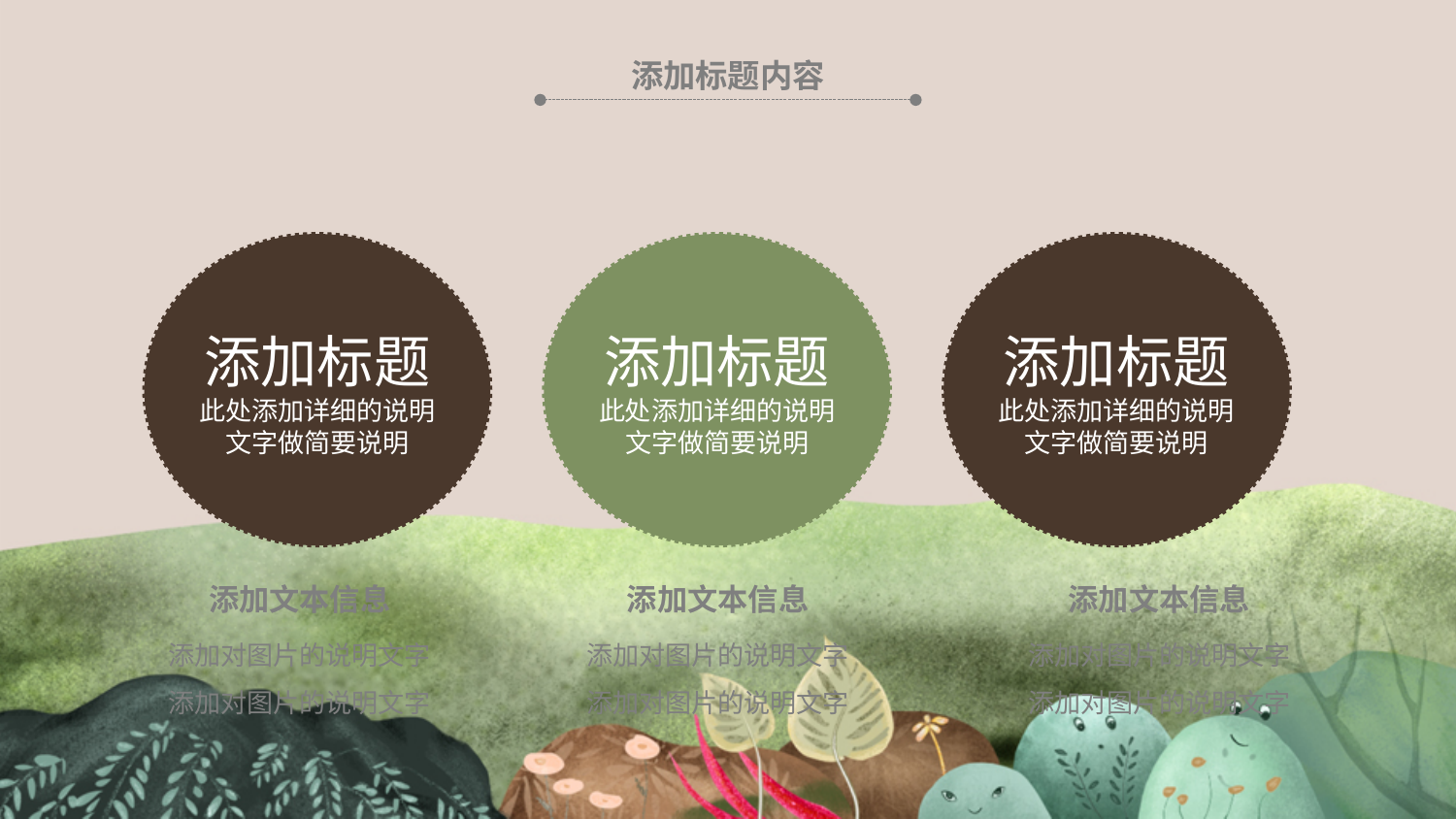

添加标题内容

添加标题此处添加详细的说明文字做简要说明
添加标题此处添加详细的说明文字做简要说明
添加标题此处添加详细的说明文字做简要说明
添加文本信息
添加对图片的说明文字添加对图片的说明文字
添加文本信息
添加对图片的说明文字添加对图片的说明文字
添加文本信息
添加对图片的说明文字添加对图片的说明文字